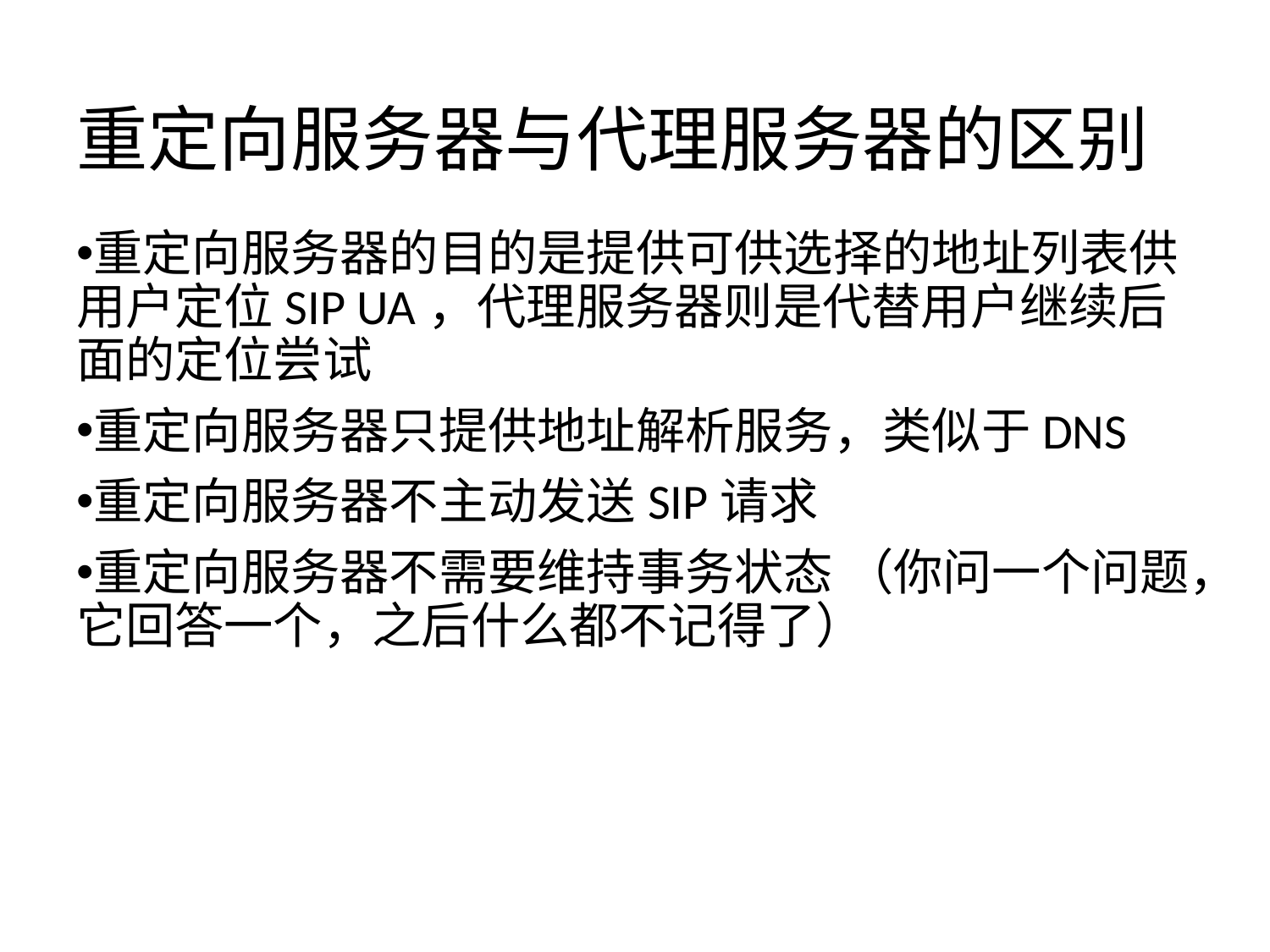

# 重定向服务器与代理服务器的区别
重定向服务器的目的是提供可供选择的地址列表供用户定位SIP UA，代理服务器则是代替用户继续后面的定位尝试
重定向服务器只提供地址解析服务，类似于DNS
重定向服务器不主动发送SIP请求
重定向服务器不需要维持事务状态 （你问一个问题，它回答一个，之后什么都不记得了）